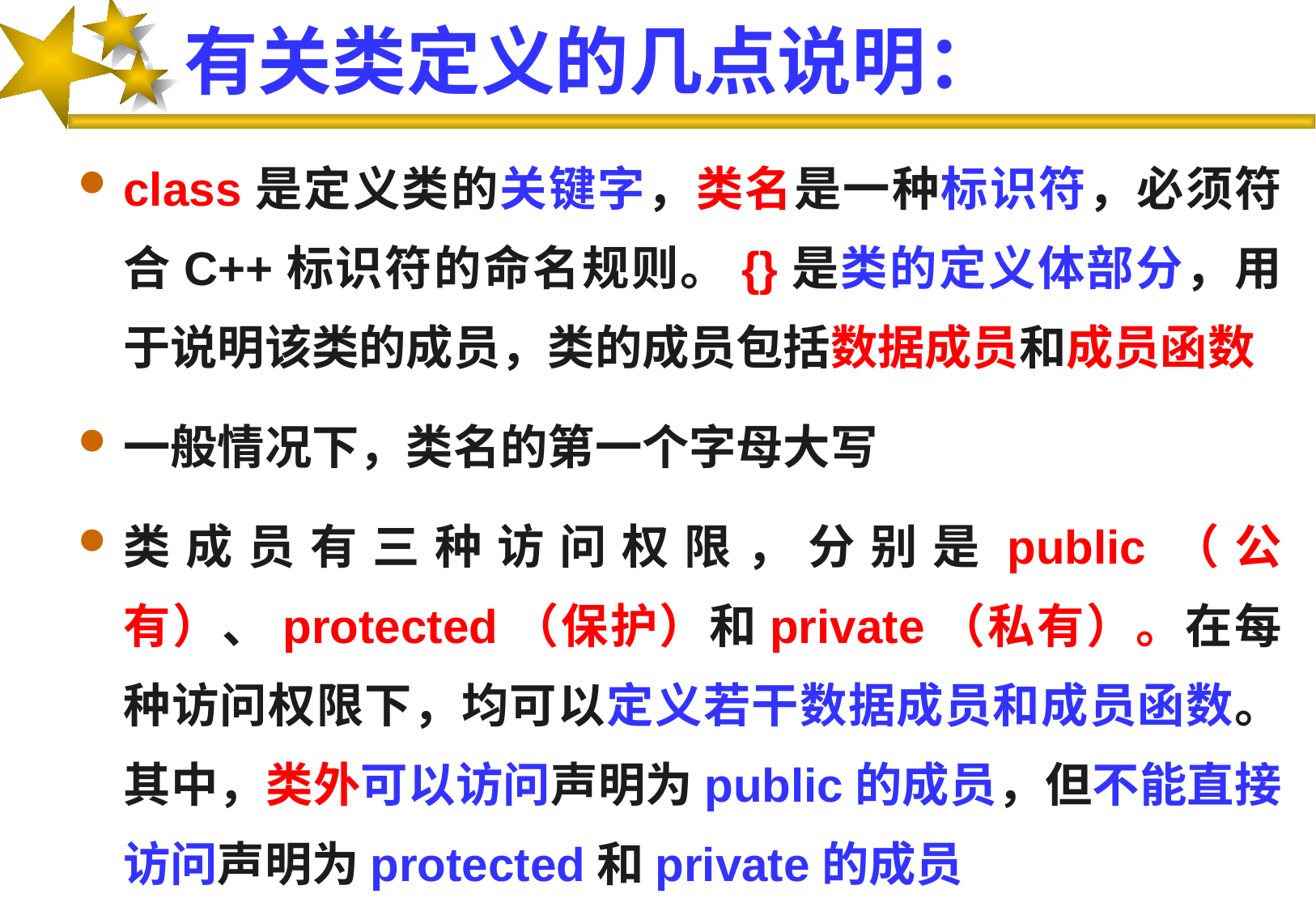

# 有关类定义的几点说明：
class是定义类的关键字，类名是一种标识符，必须符合C++标识符的命名规则。{}是类的定义体部分，用于说明该类的成员，类的成员包括数据成员和成员函数
一般情况下，类名的第一个字母大写
类成员有三种访问权限，分别是public（公有）、protected（保护）和private（私有）。在每种访问权限下，均可以定义若干数据成员和成员函数。其中，类外可以访问声明为public的成员，但不能直接访问声明为protected和private的成员